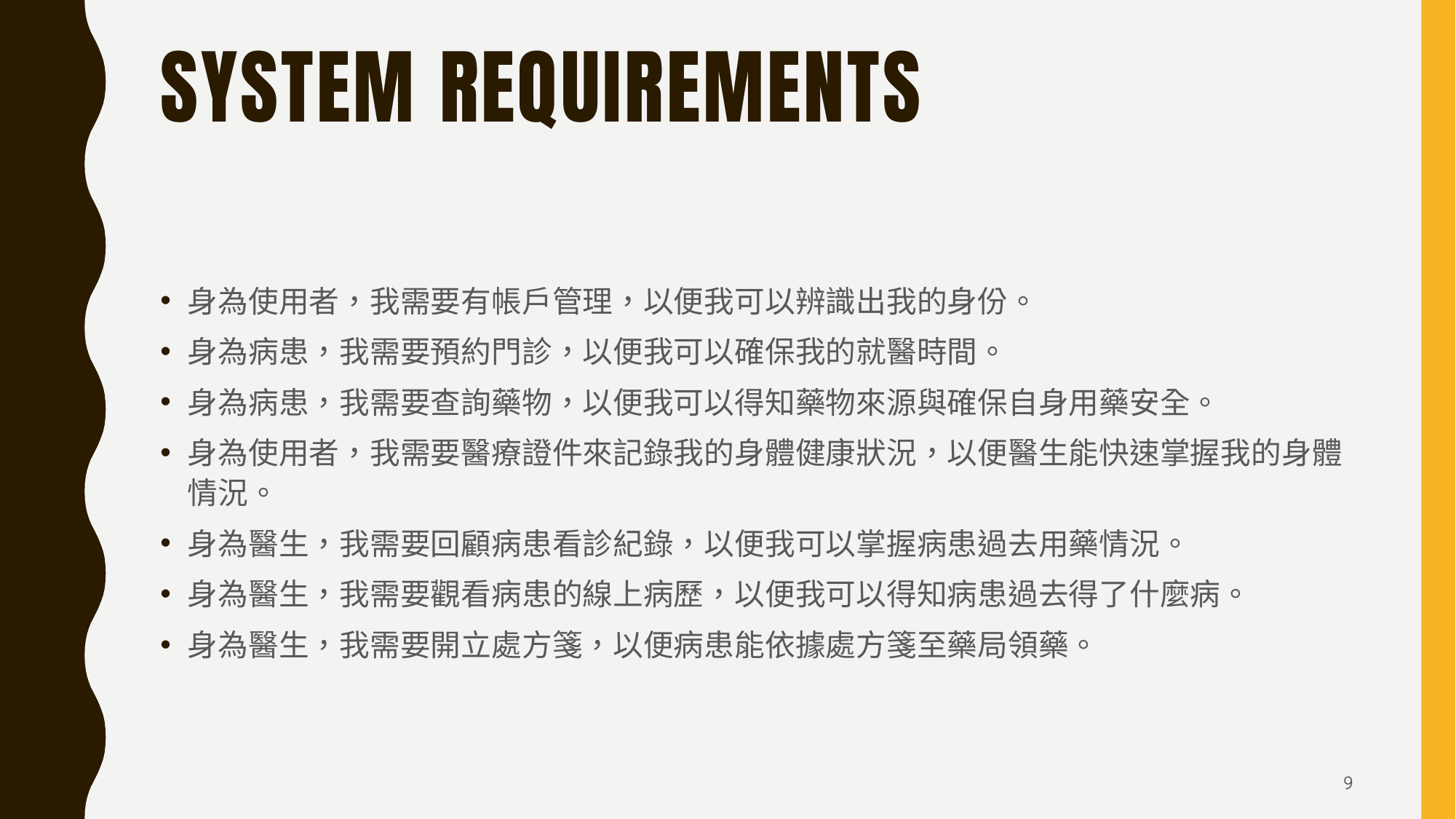

# System Requirements
身為使用者，我需要有帳戶管理，以便我可以辨識出我的身份。
身為病患，我需要預約門診，以便我可以確保我的就醫時間。
身為病患，我需要查詢藥物，以便我可以得知藥物來源與確保自身用藥安全。
身為使用者，我需要醫療證件來記錄我的身體健康狀況，以便醫生能快速掌握我的身體情況。
身為醫生，我需要回顧病患看診紀錄，以便我可以掌握病患過去用藥情況。
身為醫生，我需要觀看病患的線上病歷，以便我可以得知病患過去得了什麼病。
身為醫生，我需要開立處方箋，以便病患能依據處方箋至藥局領藥。

9